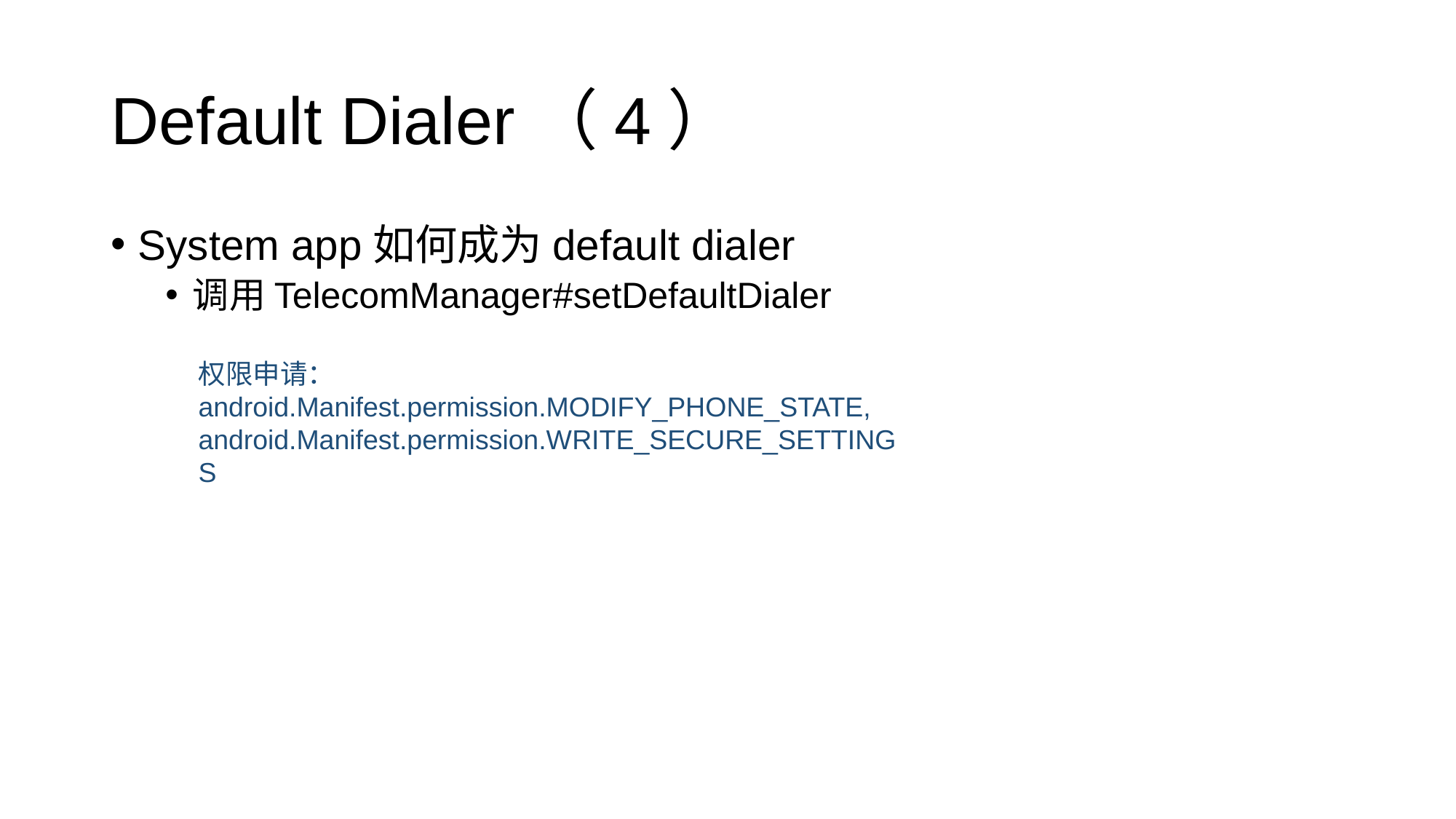

# Default Dialer（4）
System app如何成为default dialer
调用TelecomManager#setDefaultDialer

权限申请：
android.Manifest.permission.MODIFY_PHONE_STATE,
android.Manifest.permission.WRITE_SECURE_SETTINGS